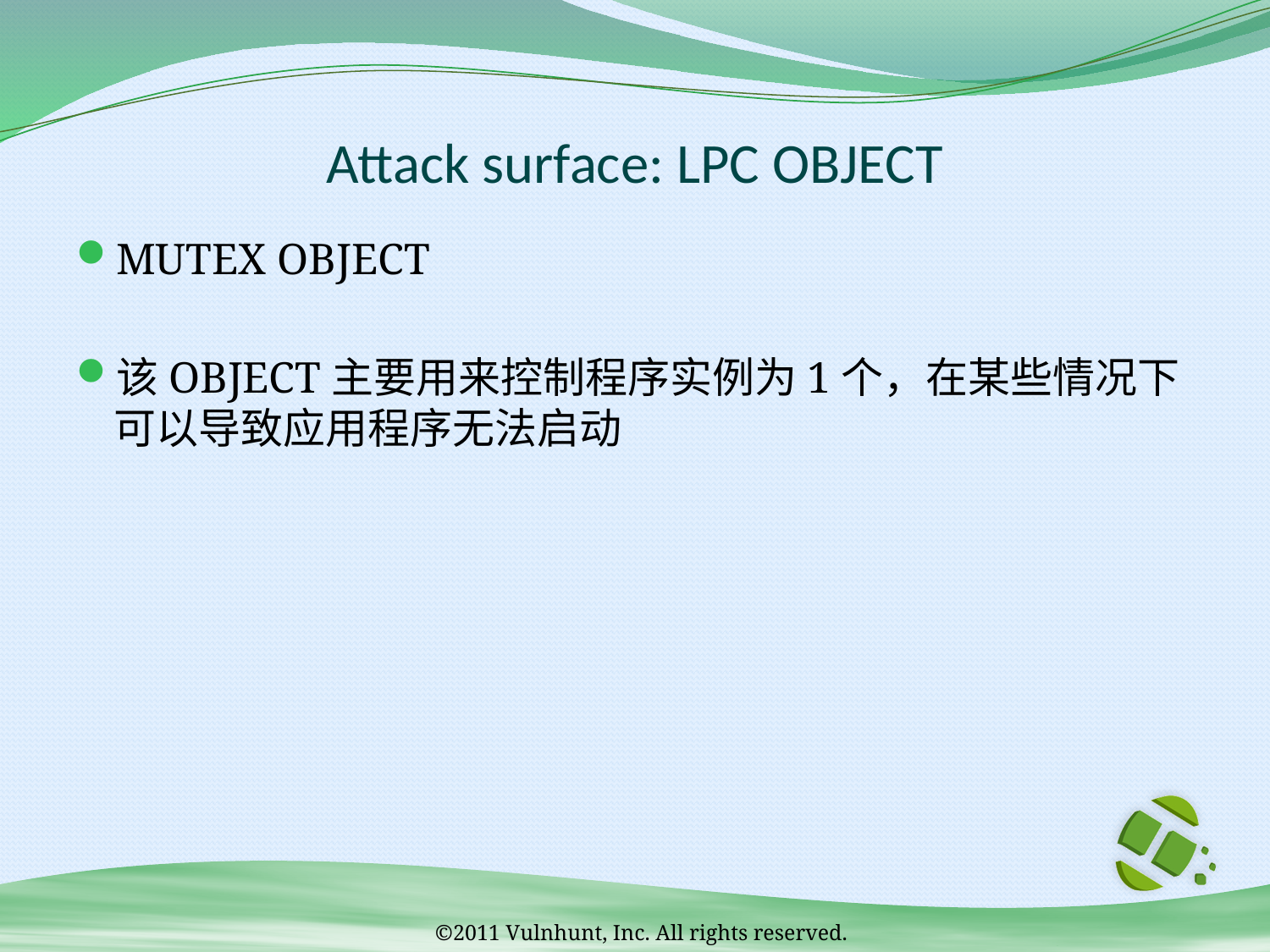

# Attack surface: LPC OBJECT
MUTEX OBJECT

该OBJECT主要用来控制程序实例为1个，在某些情况下可以导致应用程序无法启动